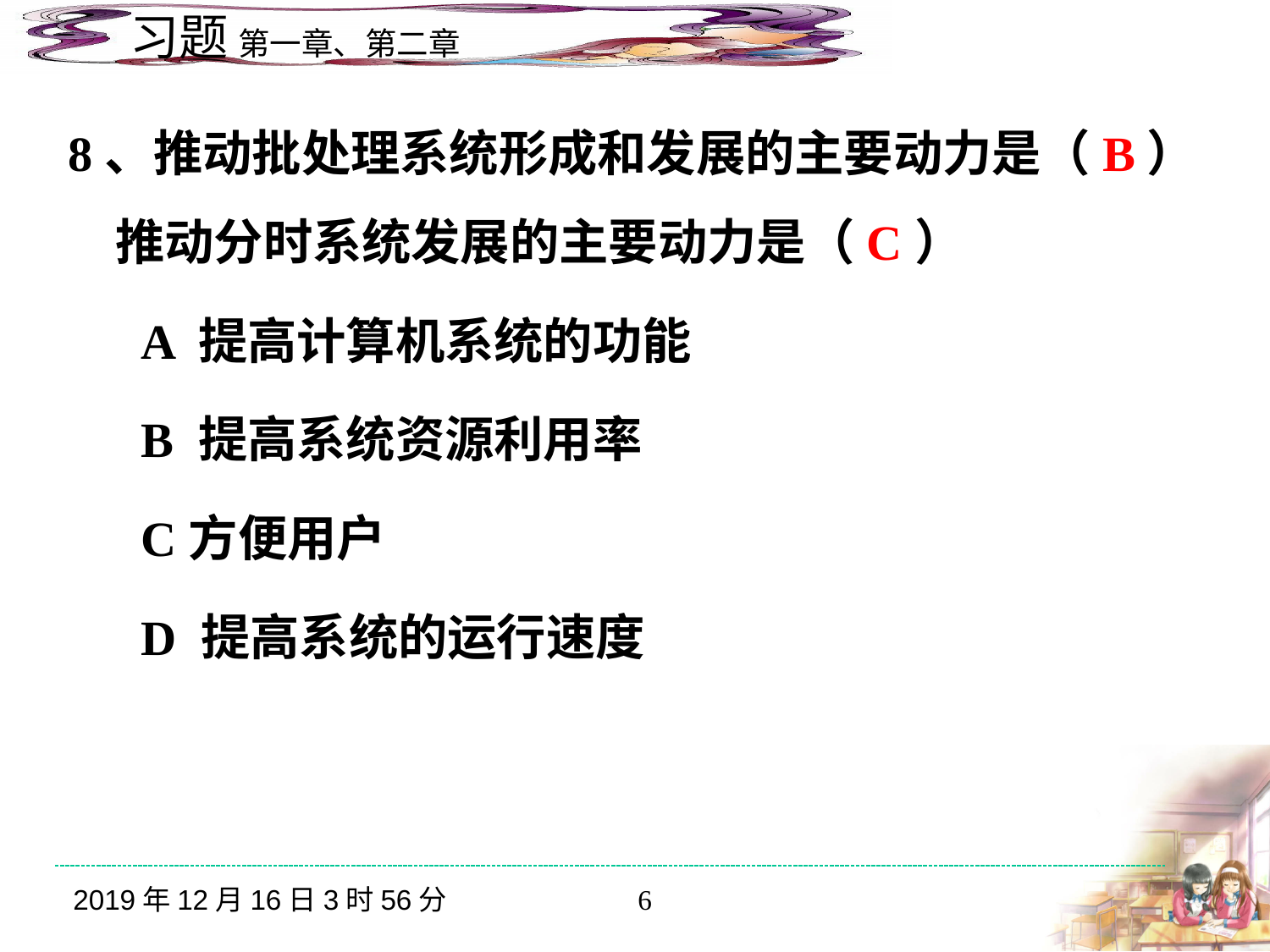

8、推动批处理系统形成和发展的主要动力是（B）推动分时系统发展的主要动力是（C）
      A 提高计算机系统的功能
      B 提高系统资源利用率
      C方便用户
      D 提高系统的运行速度

2019年12月16日3时56分
6